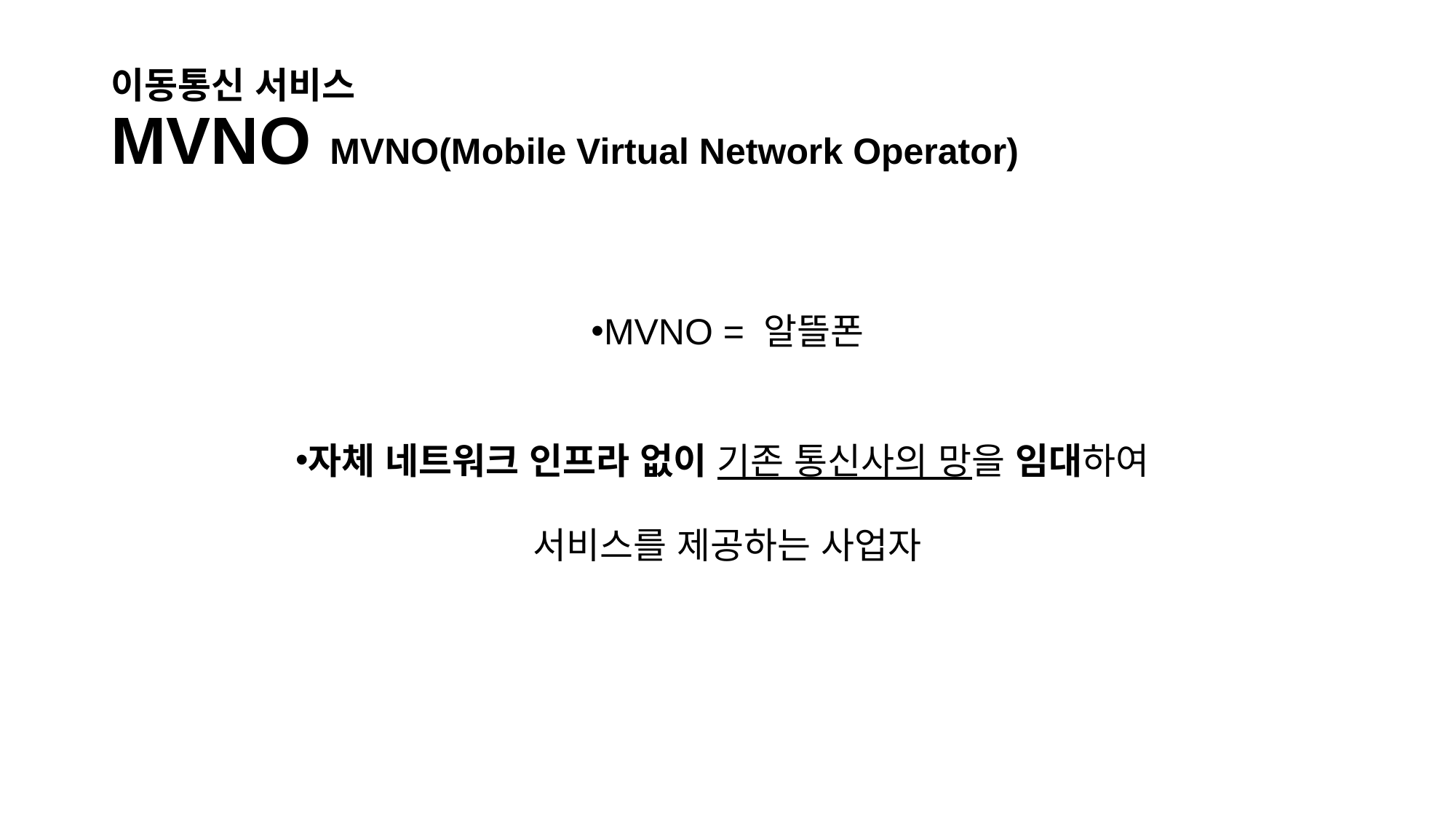

# 이동통신 서비스 MVNO MVNO(Mobile Virtual Network Operator)

MVNO = 알뜰폰

자체 네트워크 인프라 없이 기존 통신사의 망을 임대하여
서비스를 제공하는 사업자